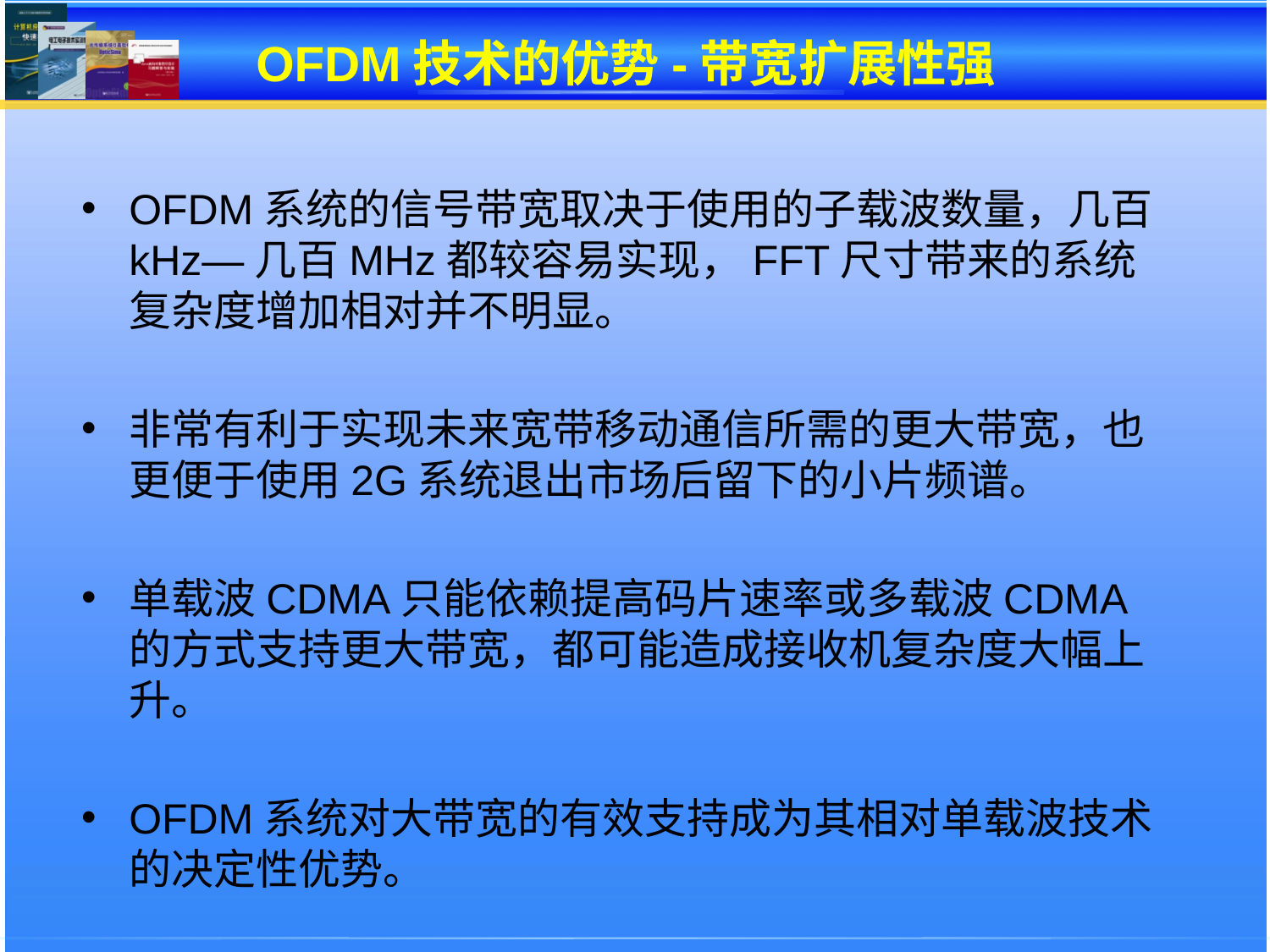

OFDM技术的优势-带宽扩展性强
OFDM系统的信号带宽取决于使用的子载波数量，几百kHz—几百MHz都较容易实现，FFT尺寸带来的系统复杂度增加相对并不明显。

非常有利于实现未来宽带移动通信所需的更大带宽，也更便于使用2G系统退出市场后留下的小片频谱。

单载波CDMA只能依赖提高码片速率或多载波CDMA的方式支持更大带宽，都可能造成接收机复杂度大幅上升。

OFDM系统对大带宽的有效支持成为其相对单载波技术的决定性优势。